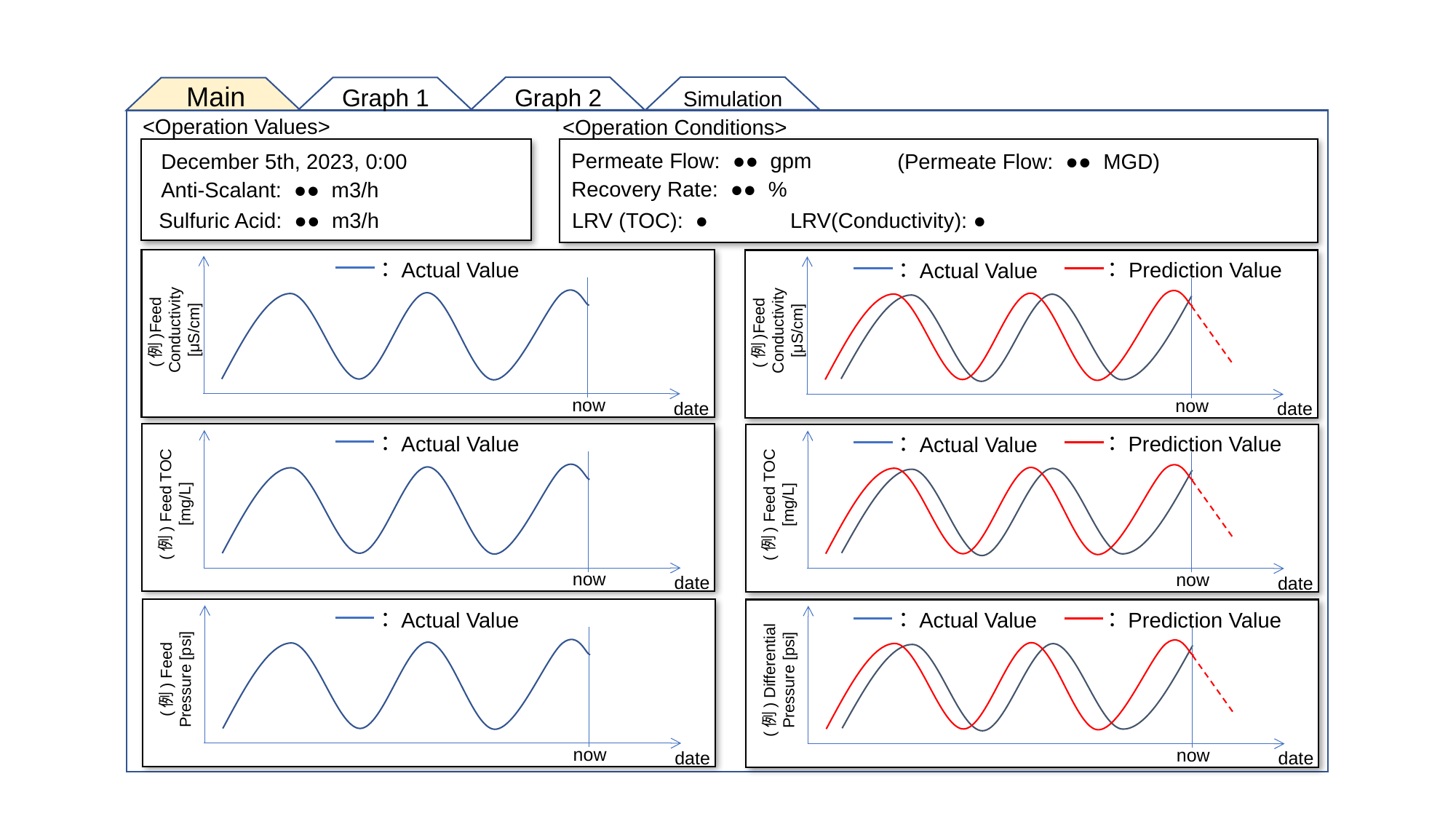

Main
Graph 2

Graph 1

Simulation
<Operation Values>
<Operation Conditions>

Permeate Flow:  ●●  gpm
(Permeate Flow:  ●●  MGD)
December 5th, 2023, 0:00
Recovery Rate:  ●●  %
Anti-Scalant:  ●●  m3/h
LRV (TOC):  ●	LRV(Conductivity): ●
Sulfuric Acid:  ●●  m3/h

：Actual Value
：Prediction Value
：Actual Value

(例)Feed  Conductivity [μS/cm]
(例)Feed  Conductivity [μS/cm]

now
now
date
date

：Actual Value
：Prediction Value
：Actual Value

(例) Feed TOC [mg/L]

(例) Feed TOC [mg/L]
now
now
date
date

：Actual Value
：Prediction Value
：Actual Value

(例) Feed Pressure [psi]

(例) Differential Pressure [psi]
now
now
date
date